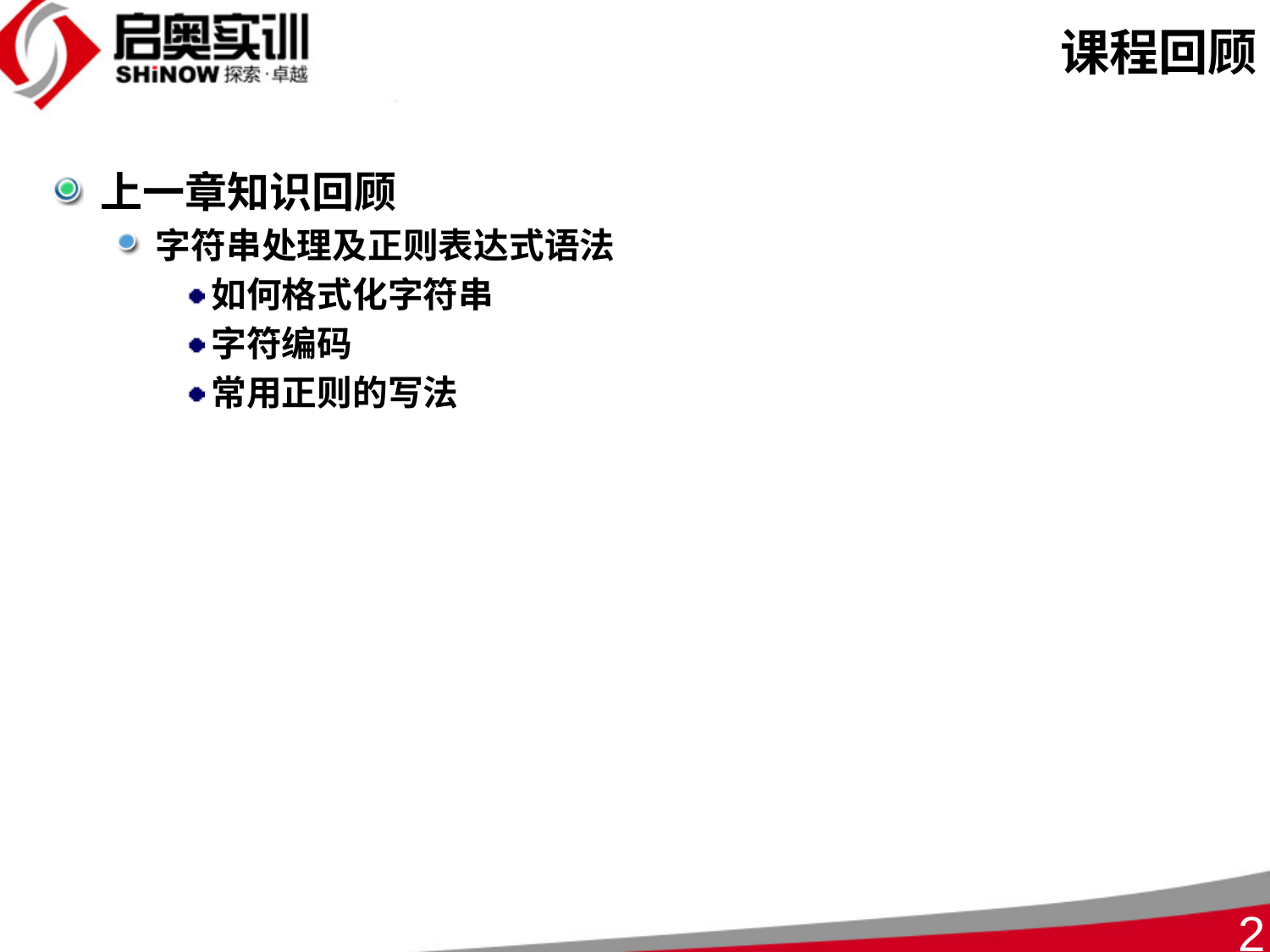

# 课程回顾
上一章知识回顾
字符串处理及正则表达式语法
如何格式化字符串
字符编码
常用正则的写法

2